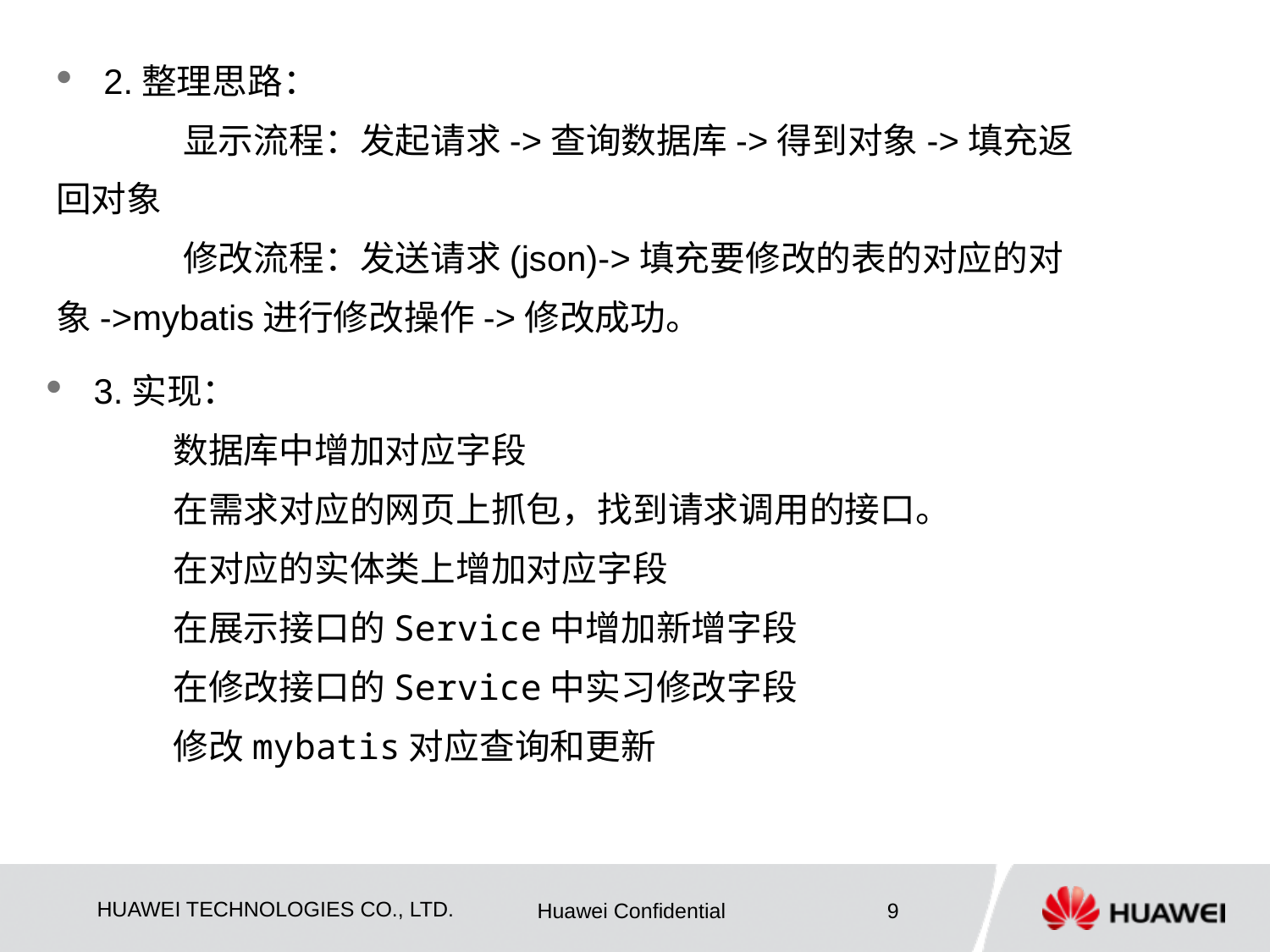

2.整理思路：
	显示流程：发起请求->查询数据库->得到对象->填充返回对象
	修改流程：发送请求(json)->填充要修改的表的对应的对象->mybatis进行修改操作->修改成功。

3.实现：
数据库中增加对应字段
	在需求对应的网页上抓包，找到请求调用的接口。
	在对应的实体类上增加对应字段
	在展示接口的Service中增加新增字段
	在修改接口的Service中实习修改字段
	修改mybatis对应查询和更新